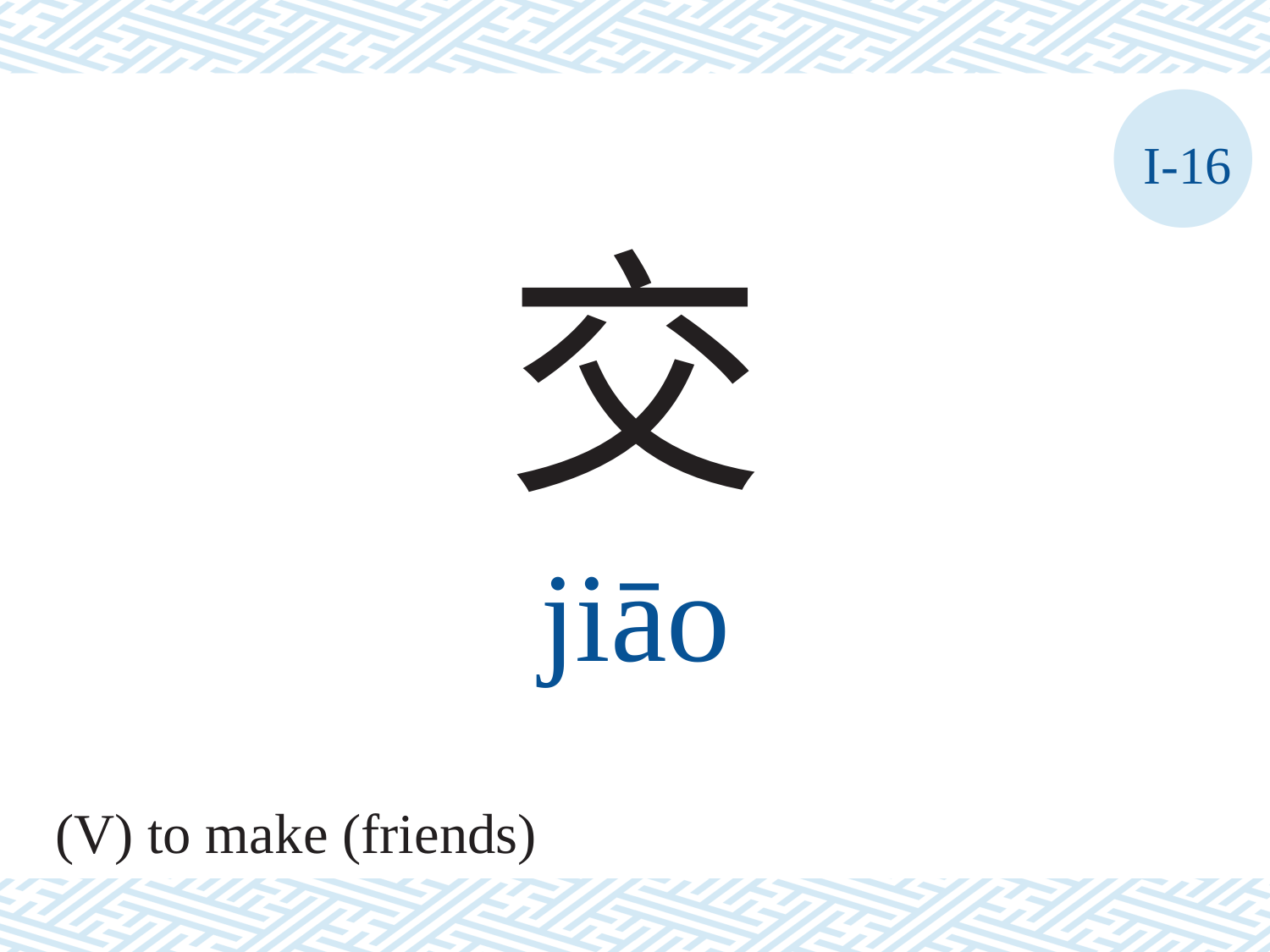

I-16
交
jiāo
(V) to make (friends)